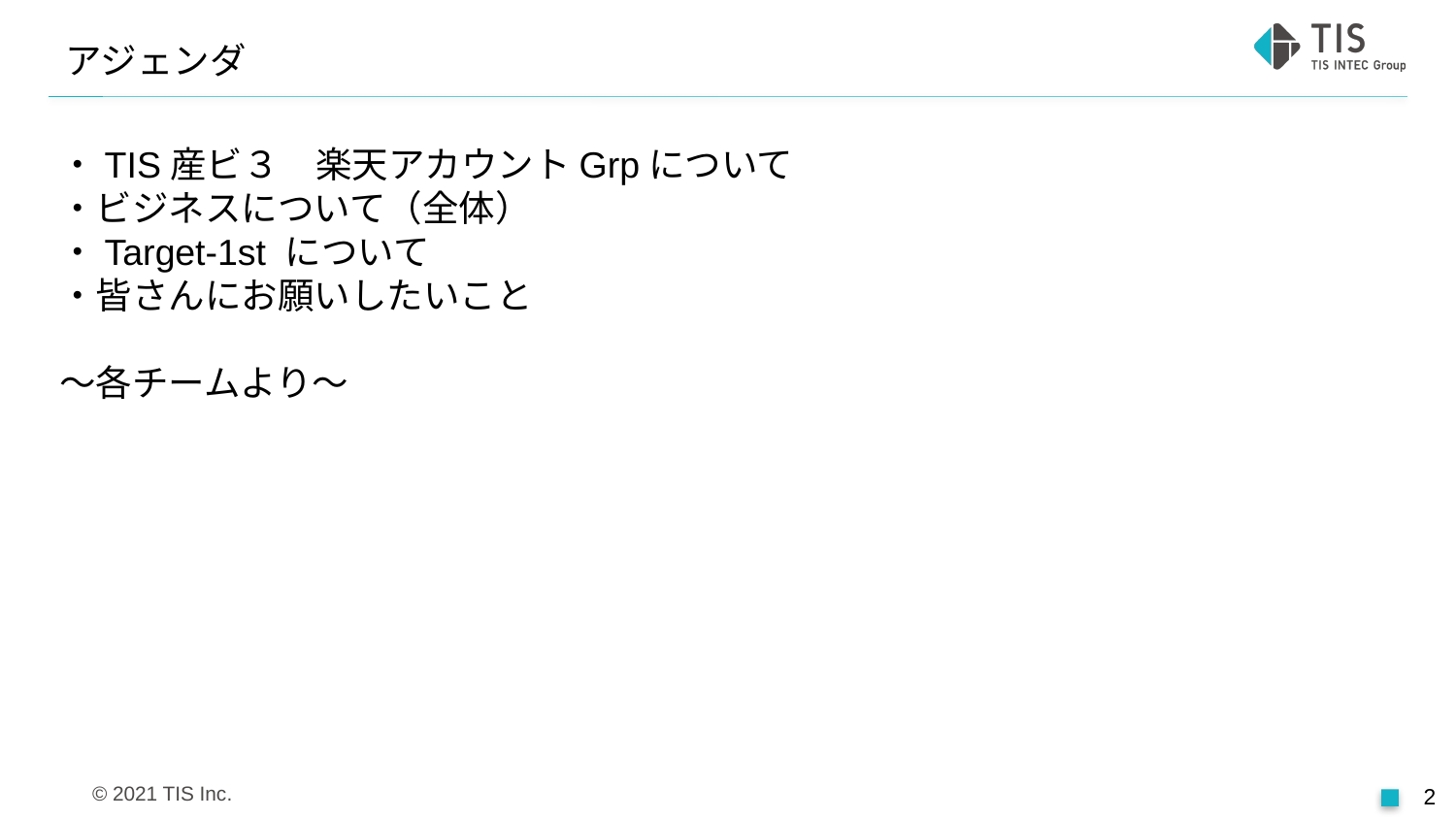

# アジェンダ
・TIS産ビ３　楽天アカウントGrpについて
・ビジネスについて（全体）
・Target-1st について
・皆さんにお願いしたいこと

～各チームより～